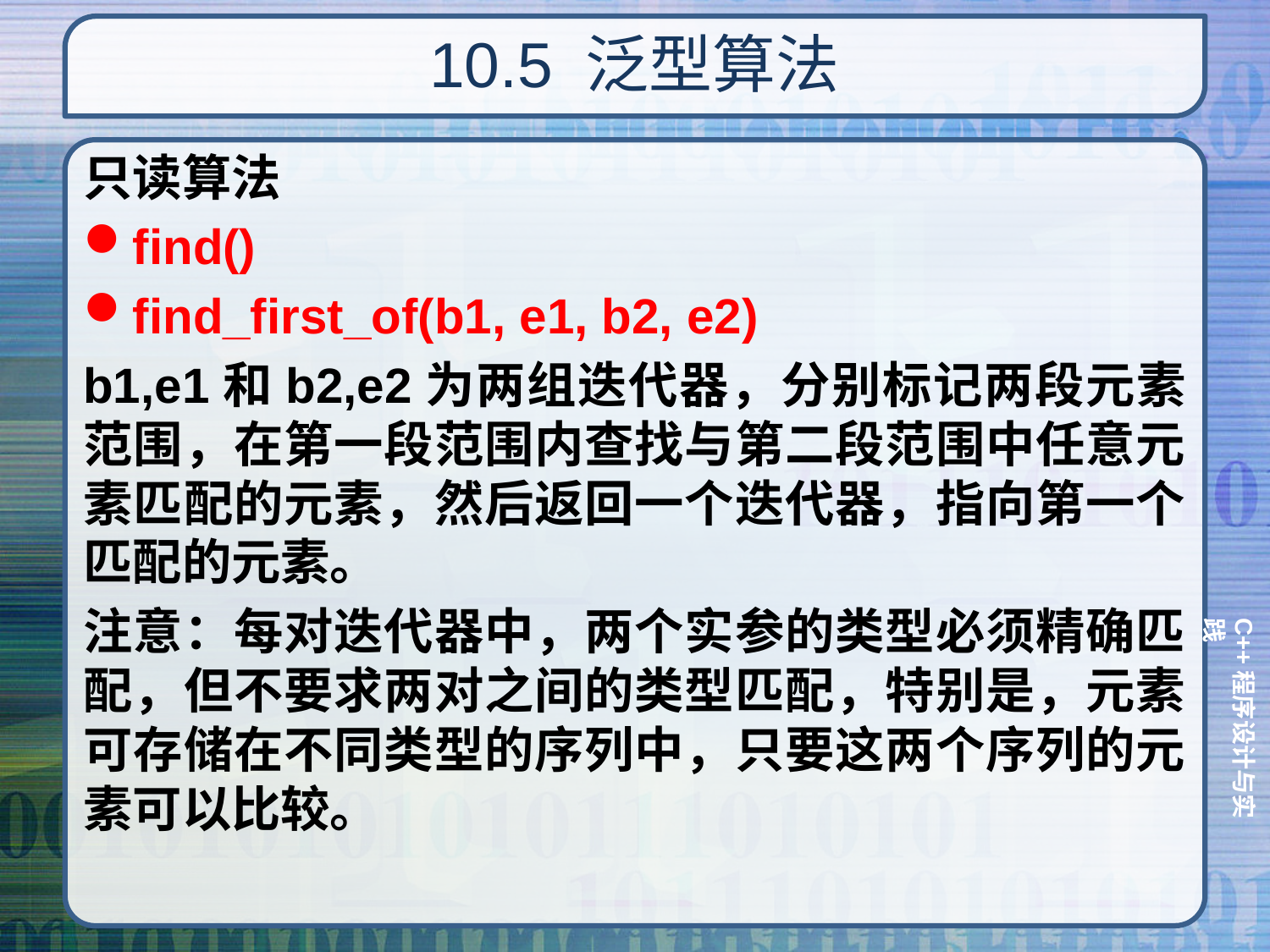

# 10.5 泛型算法
只读算法
find()
find_first_of(b1, e1, b2, e2)
b1,e1和b2,e2为两组迭代器，分别标记两段元素范围，在第一段范围内查找与第二段范围中任意元素匹配的元素，然后返回一个迭代器，指向第一个匹配的元素。
注意：每对迭代器中，两个实参的类型必须精确匹配，但不要求两对之间的类型匹配，特别是，元素可存储在不同类型的序列中，只要这两个序列的元素可以比较。